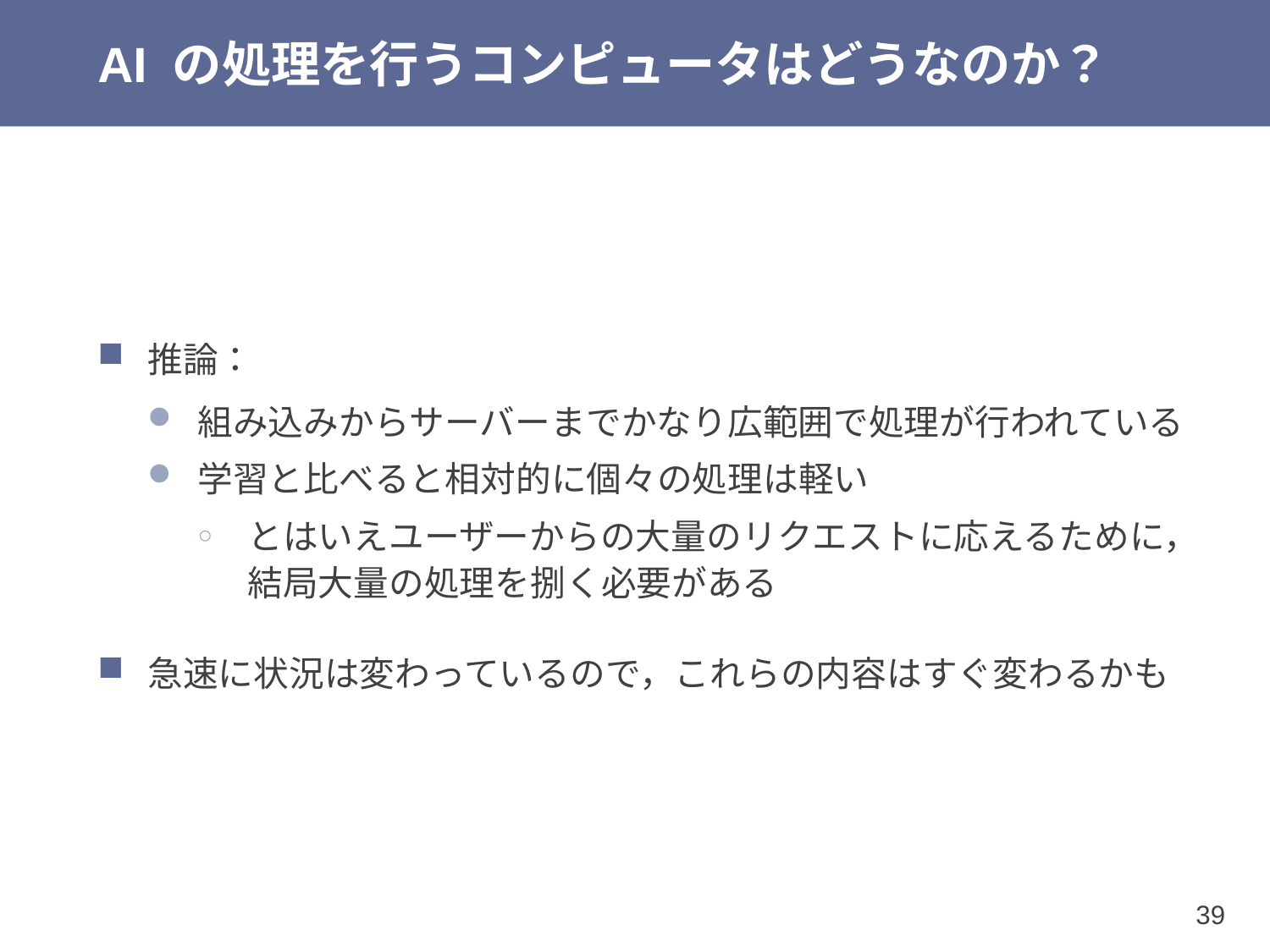

# AI の処理を行うコンピュータはどうなのか？
推論：
組み込みからサーバーまでかなり広範囲で処理が行われている
学習と比べると相対的に個々の処理は軽い
とはいえユーザーからの大量のリクエストに応えるために，結局大量の処理を捌く必要がある
急速に状況は変わっているので，これらの内容はすぐ変わるかも